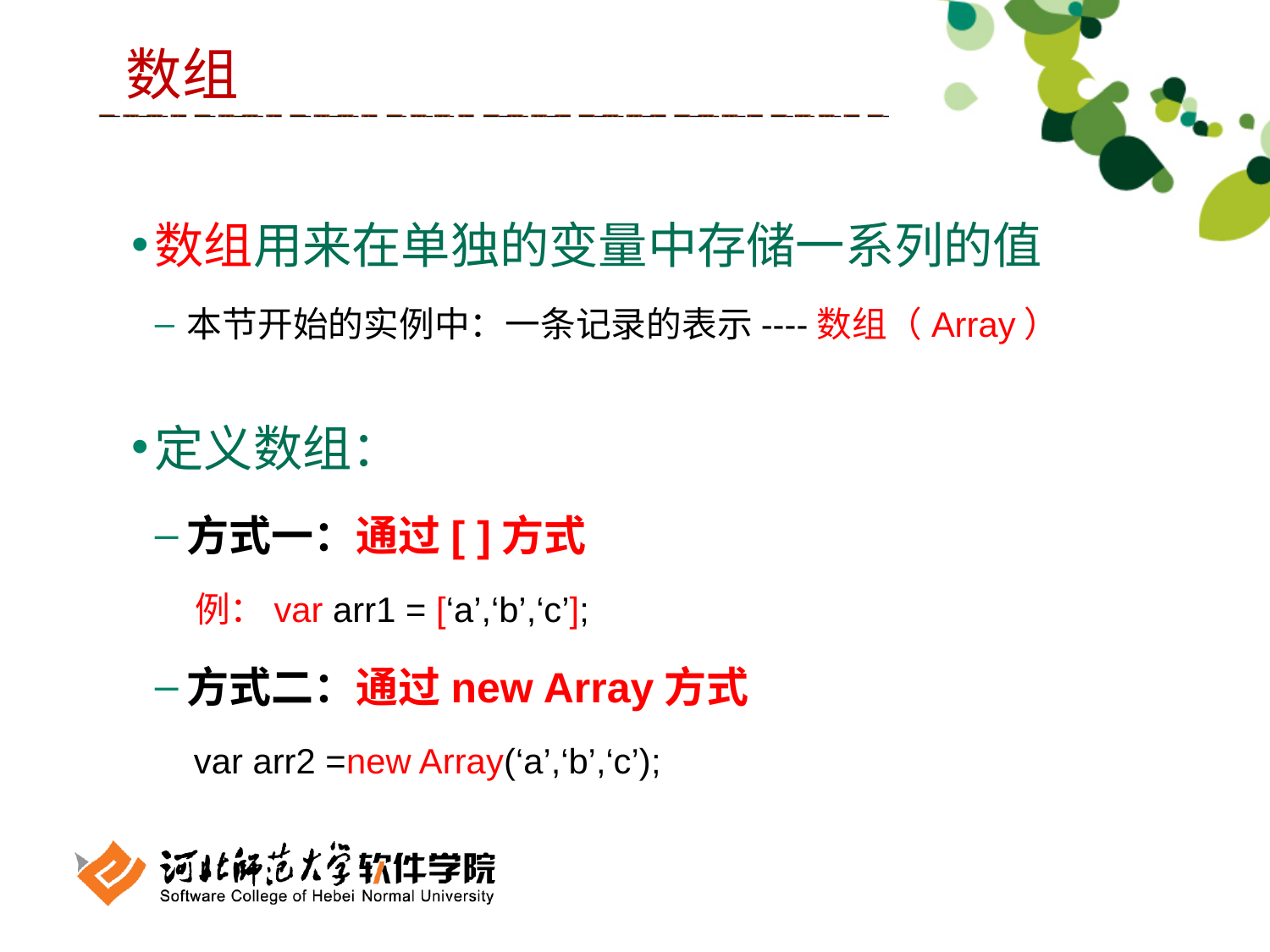

数组
数组用来在单独的变量中存储一系列的值
本节开始的实例中：一条记录的表示----数组（Array）

定义数组：
方式一：通过[ ]方式
    例：var arr1 = [‘a’,‘b’,‘c’];
方式二：通过new Array方式
    var arr2 =new Array(‘a’,‘b’,‘c’);